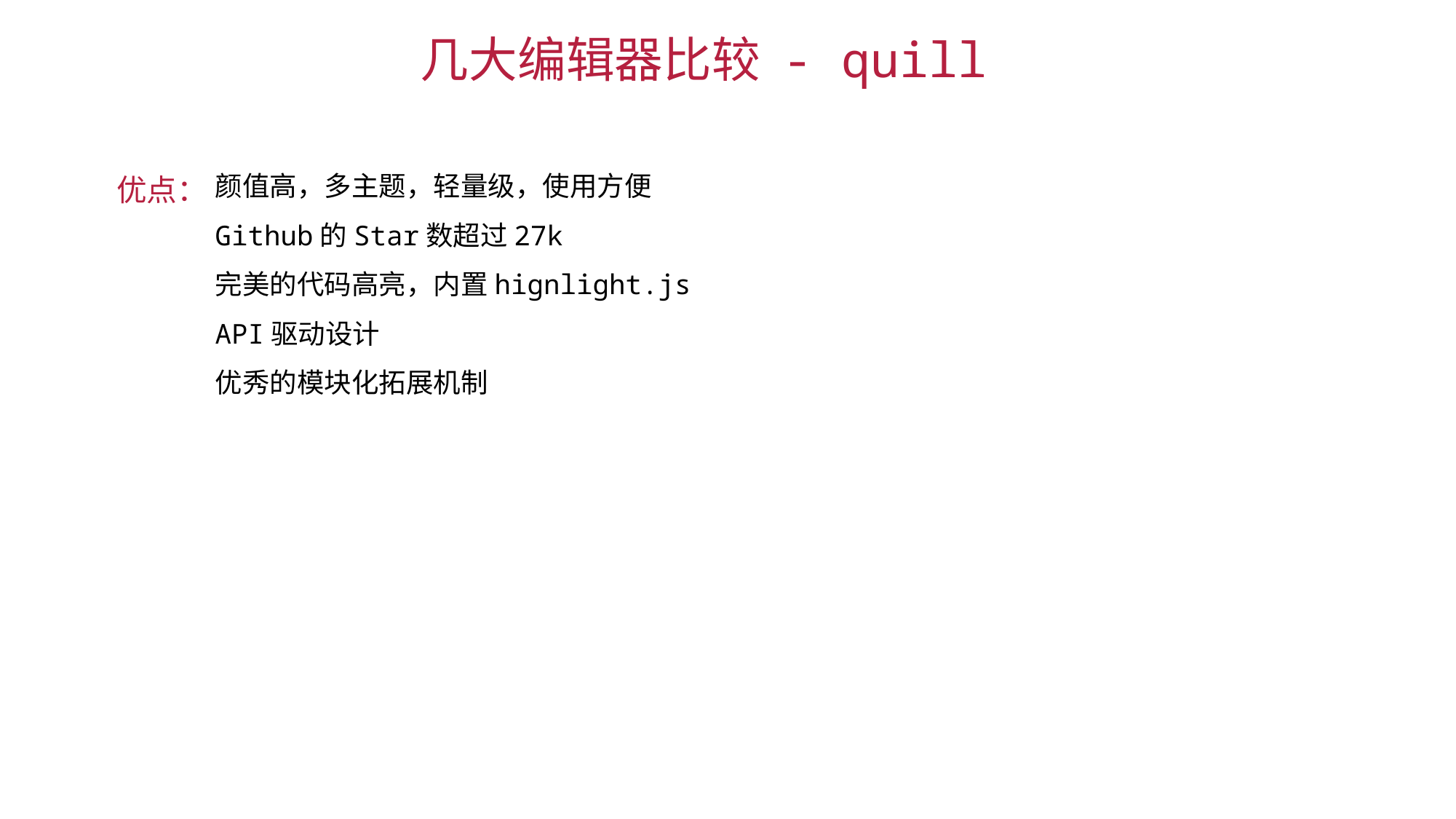

几大编辑器比较 - quill
优点：
颜值高，多主题，轻量级，使用方便
Github的Star数超过27k
完美的代码高亮，内置hignlight.js
API驱动设计
优秀的模块化拓展机制